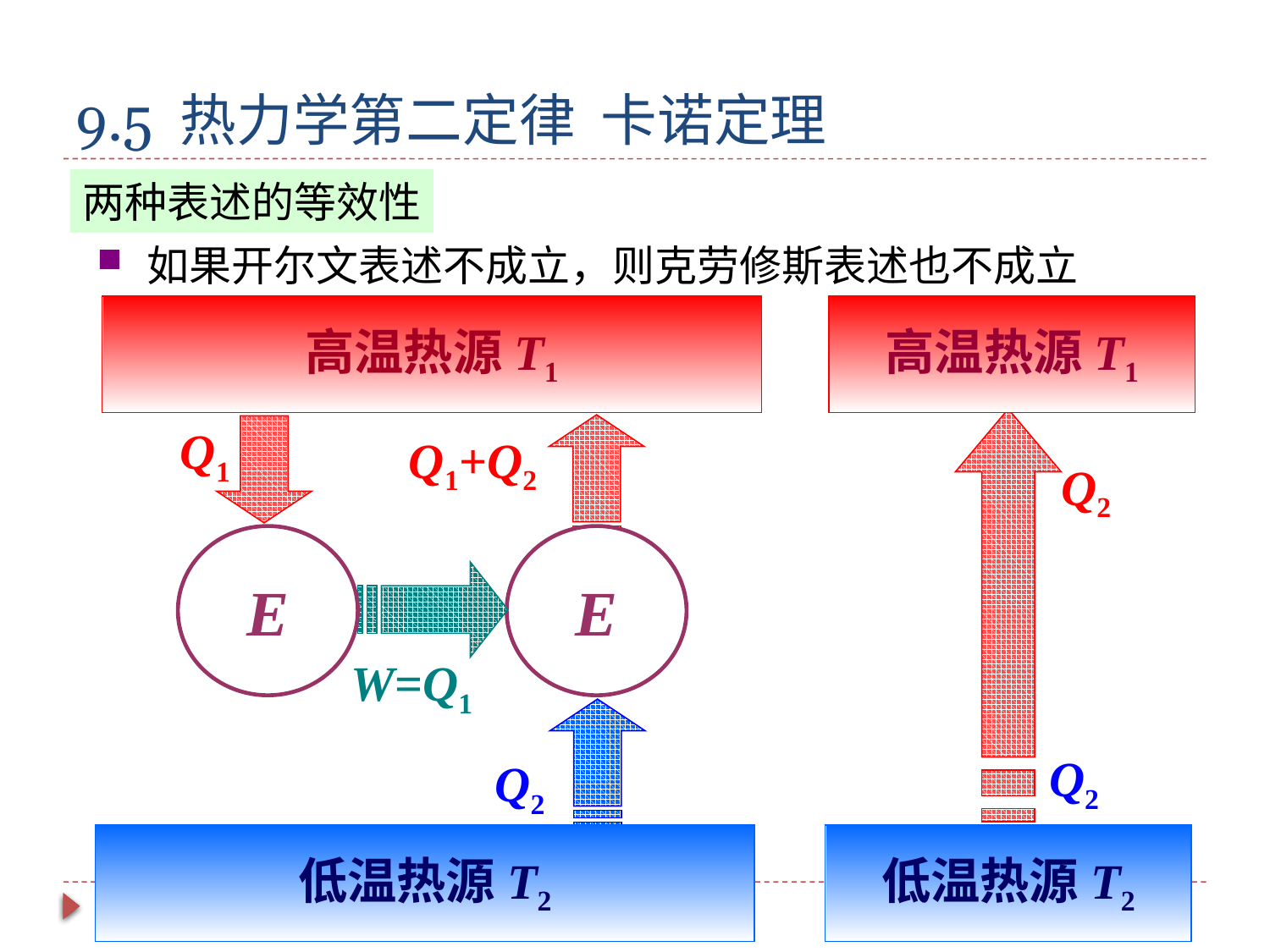

# 9.5 热力学第二定律  卡诺定理
两种表述的等效性
 如果开尔文表述不成立，则克劳修斯表述也不成立
高温热源T1
低温热源T2
高温热源T1
低温热源T2
Q2

Q2

Q1
E

W=Q1
Q1+Q2

E

Q2
18